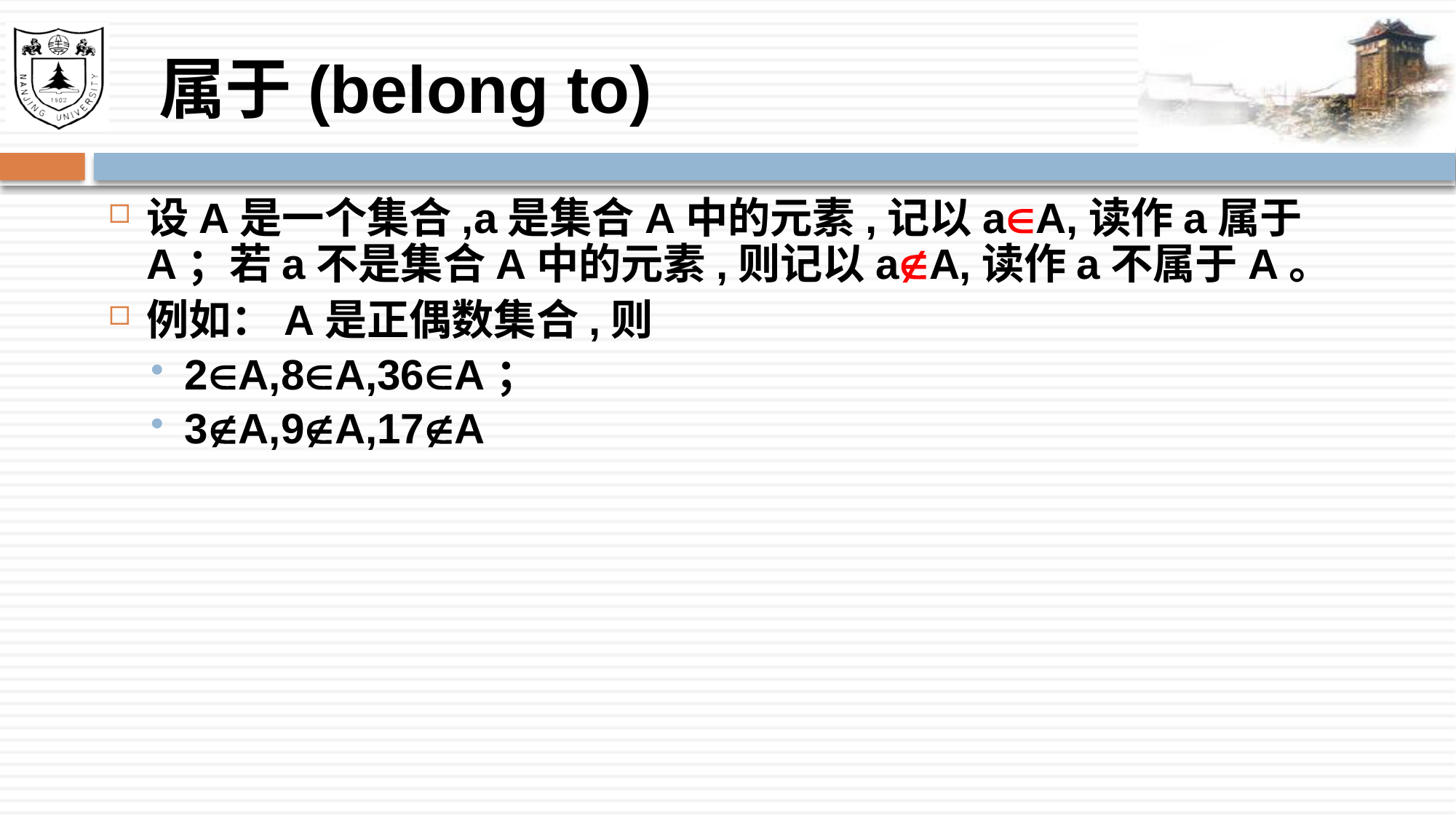

# 属于(belong to)
设A是一个集合,a是集合A中的元素,记以a∈A,读作a属于A；若a不是集合A中的元素,则记以a∉A,读作a不属于A。
例如：A是正偶数集合,则
2∈A,8∈A,36∈A；
3∉A,9∉A,17∉A